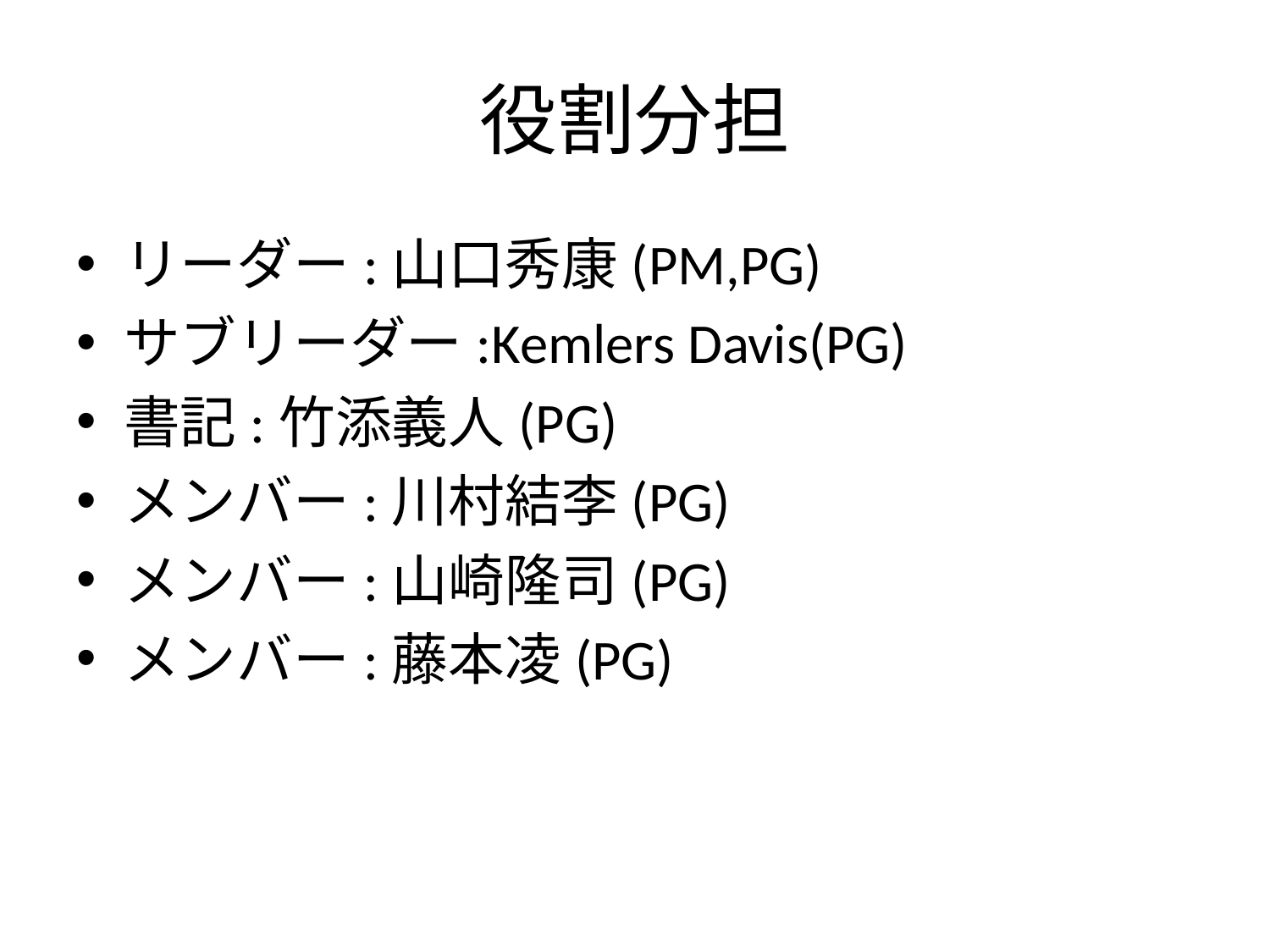

# 役割分担
リーダー:山口秀康(PM,PG)
サブリーダー:Kemlers Davis(PG)
書記:竹添義人(PG)
メンバー:川村結李(PG)
メンバー:山崎隆司(PG)
メンバー:藤本凌(PG)